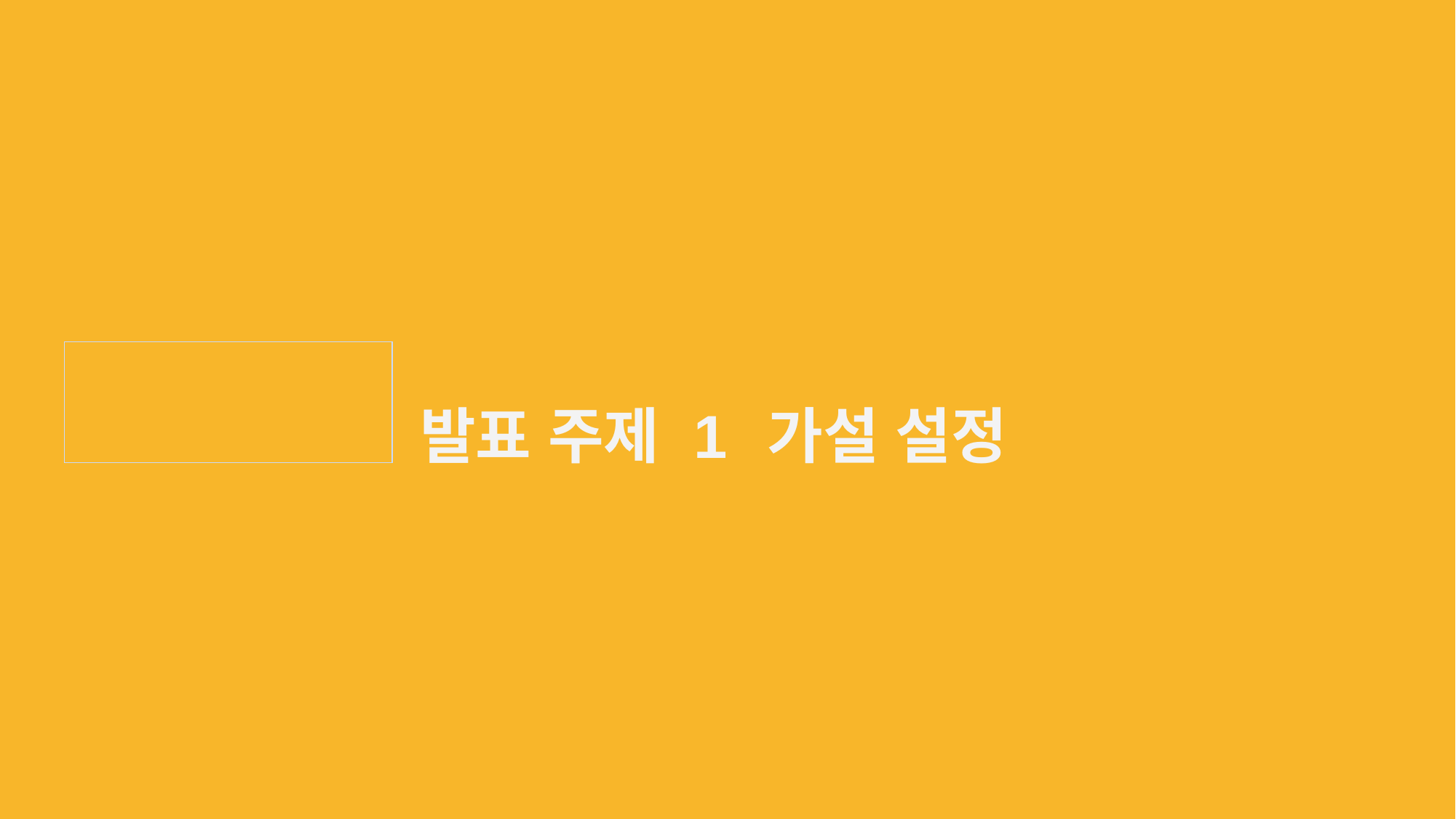

| 발표 주제 1 | 가설 설정 |
| --- | --- |
|  |
| --- |